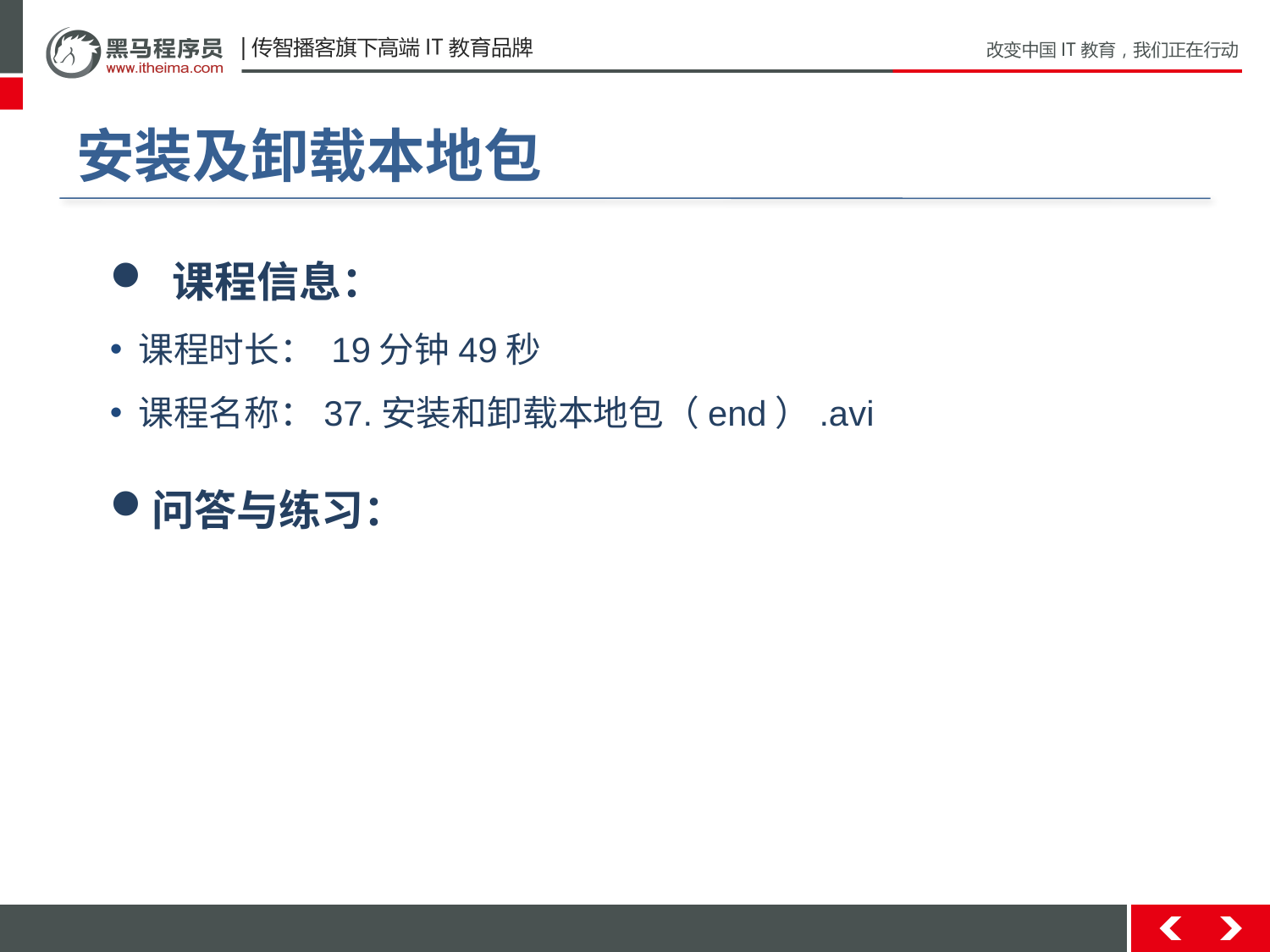

# 安装及卸载本地包
 课程信息：
 课程时长： 19分钟49秒
 课程名称：37.安装和卸载本地包（end）.avi
问答与练习：